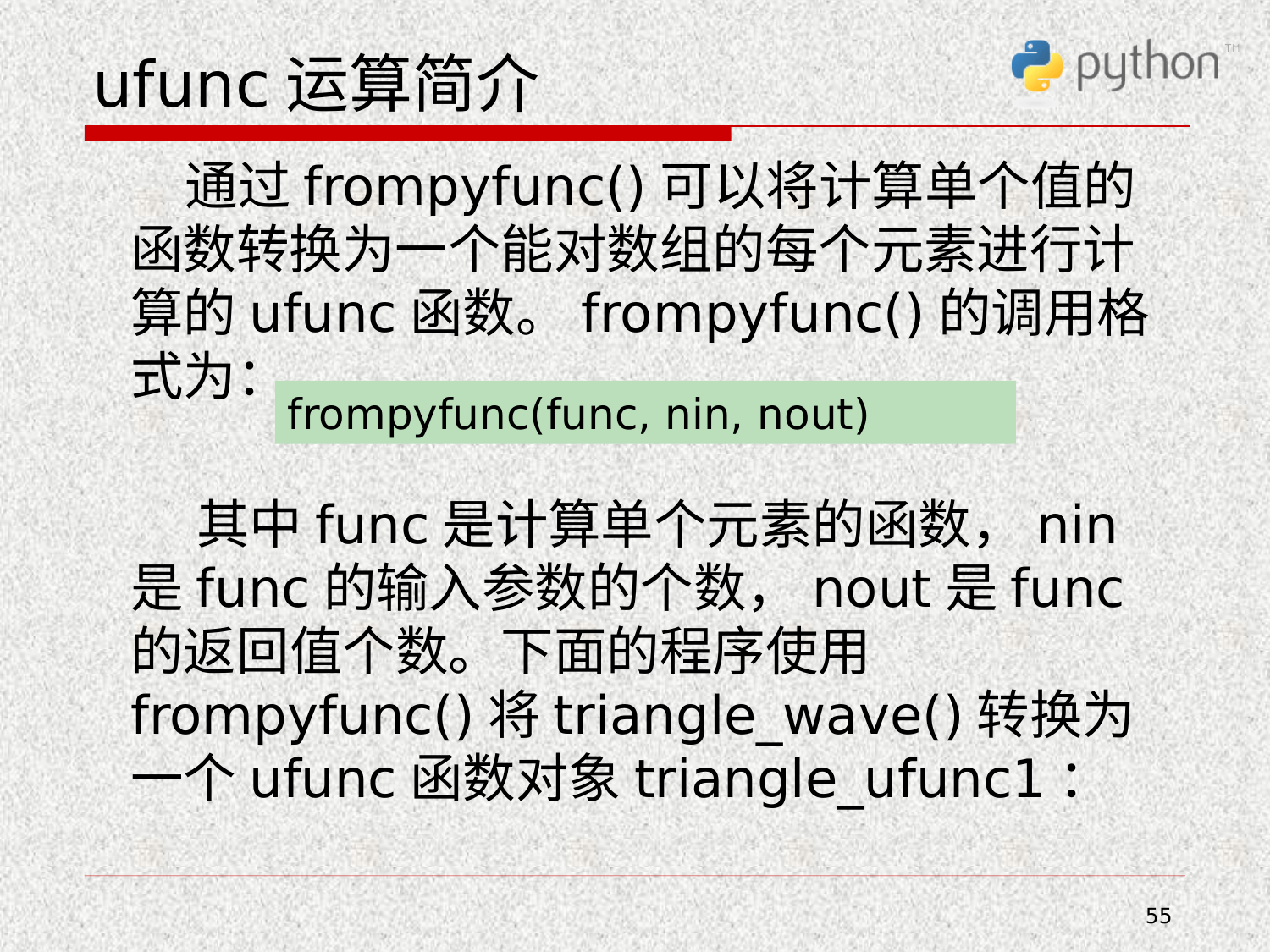

# ufunc运算简介
         通过frompyfunc()可以将计算单个值的函数转换为一个能对数组的每个元素进行计算的ufunc函数。frompyfunc()的调用格式为：

          其中func是计算单个元素的函数，nin是func的输入参数的个数，nout是func的返回值个数。下面的程序使用frompyfunc()将triangle_wave()转换为一个ufunc函数对象triangle_ufunc1：
frompyfunc(func, nin, nout)
55